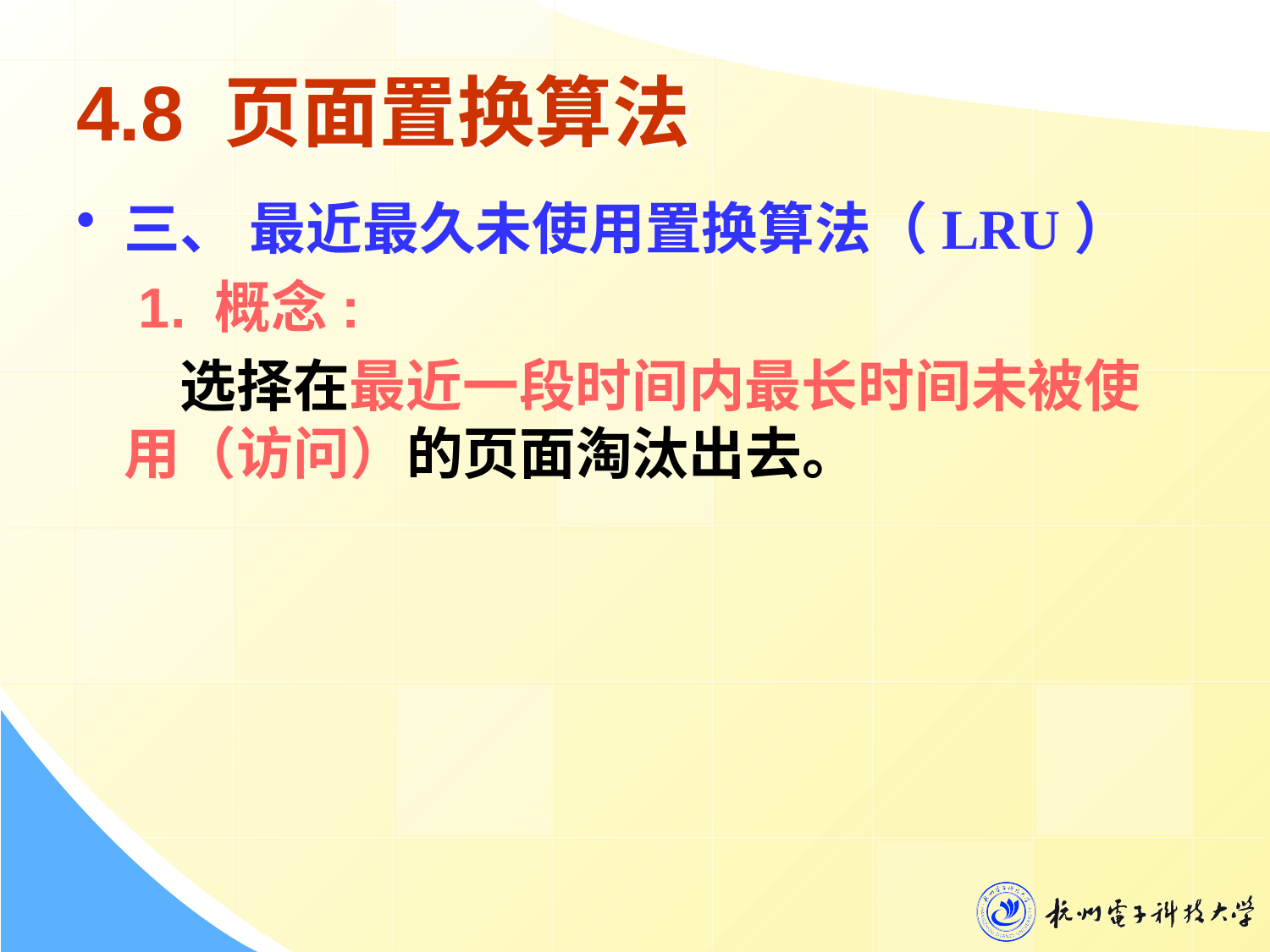

# 4.8 页面置换算法
三、 最近最久未使用置换算法（LRU）
    1. 概念:
       选择在最近一段时间内最长时间未被使用（访问）的页面淘汰出去。